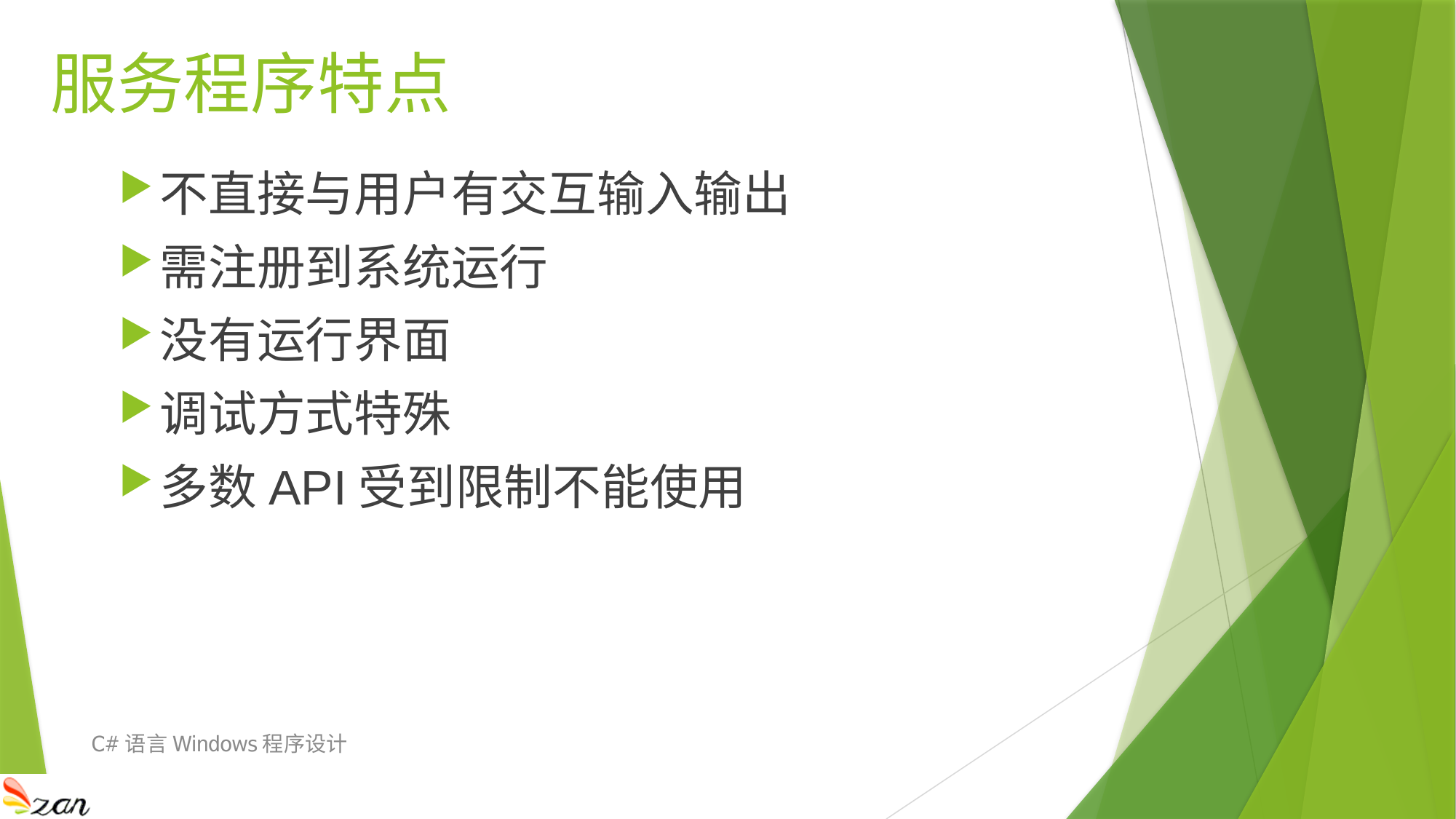

# 服务程序特点
不直接与用户有交互输入输出
需注册到系统运行
没有运行界面
调试方式特殊
多数API受到限制不能使用
C#语言Windows程序设计